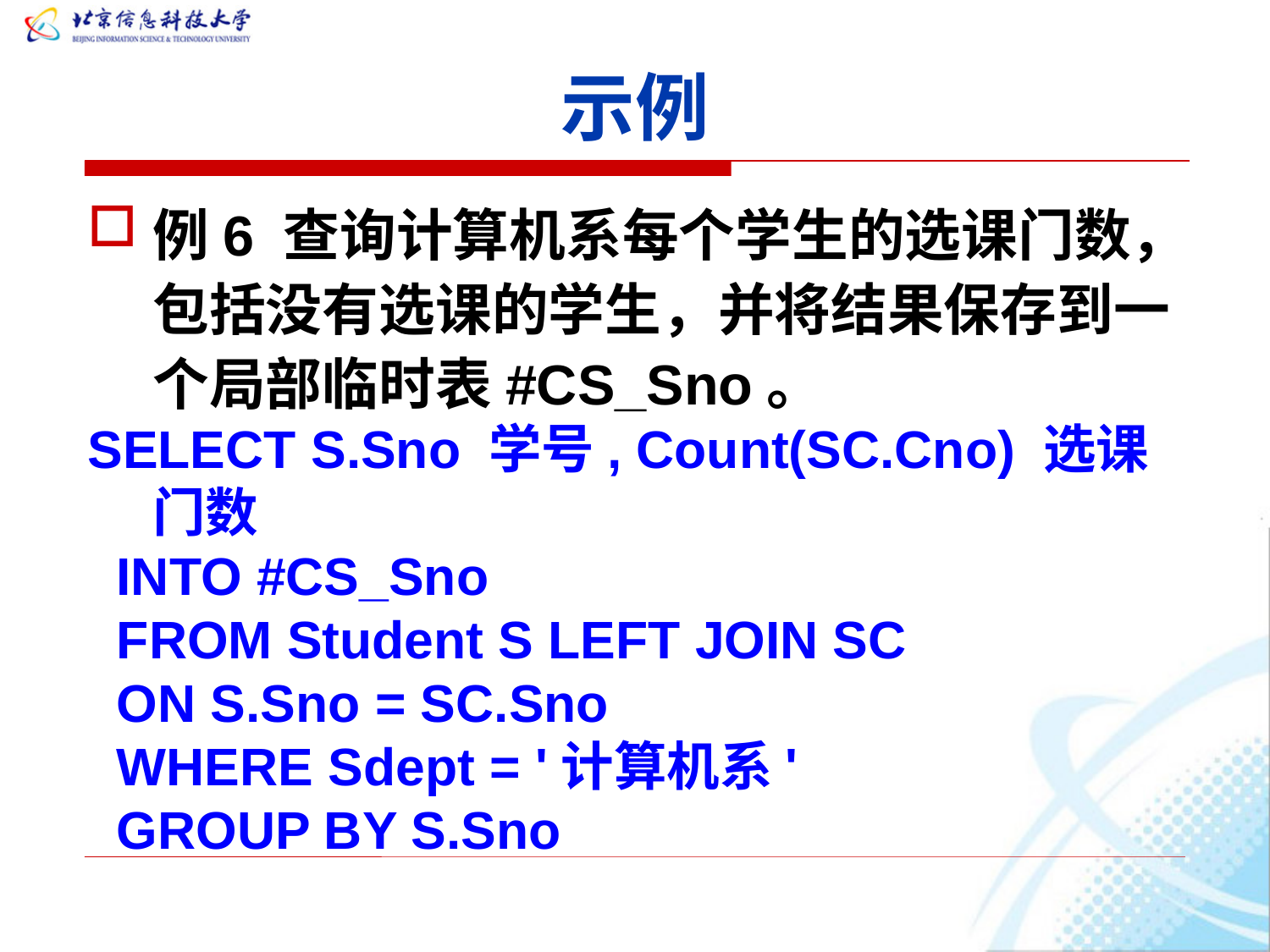

# 示例
例6 查询计算机系每个学生的选课门数，包括没有选课的学生，并将结果保存到一个局部临时表#CS_Sno。
SELECT S.Sno 学号, Count(SC.Cno) 选课门数
  INTO #CS_Sno
  FROM Student S LEFT JOIN SC
  ON S.Sno = SC.Sno
  WHERE Sdept = '计算机系'
  GROUP BY S.Sno

116